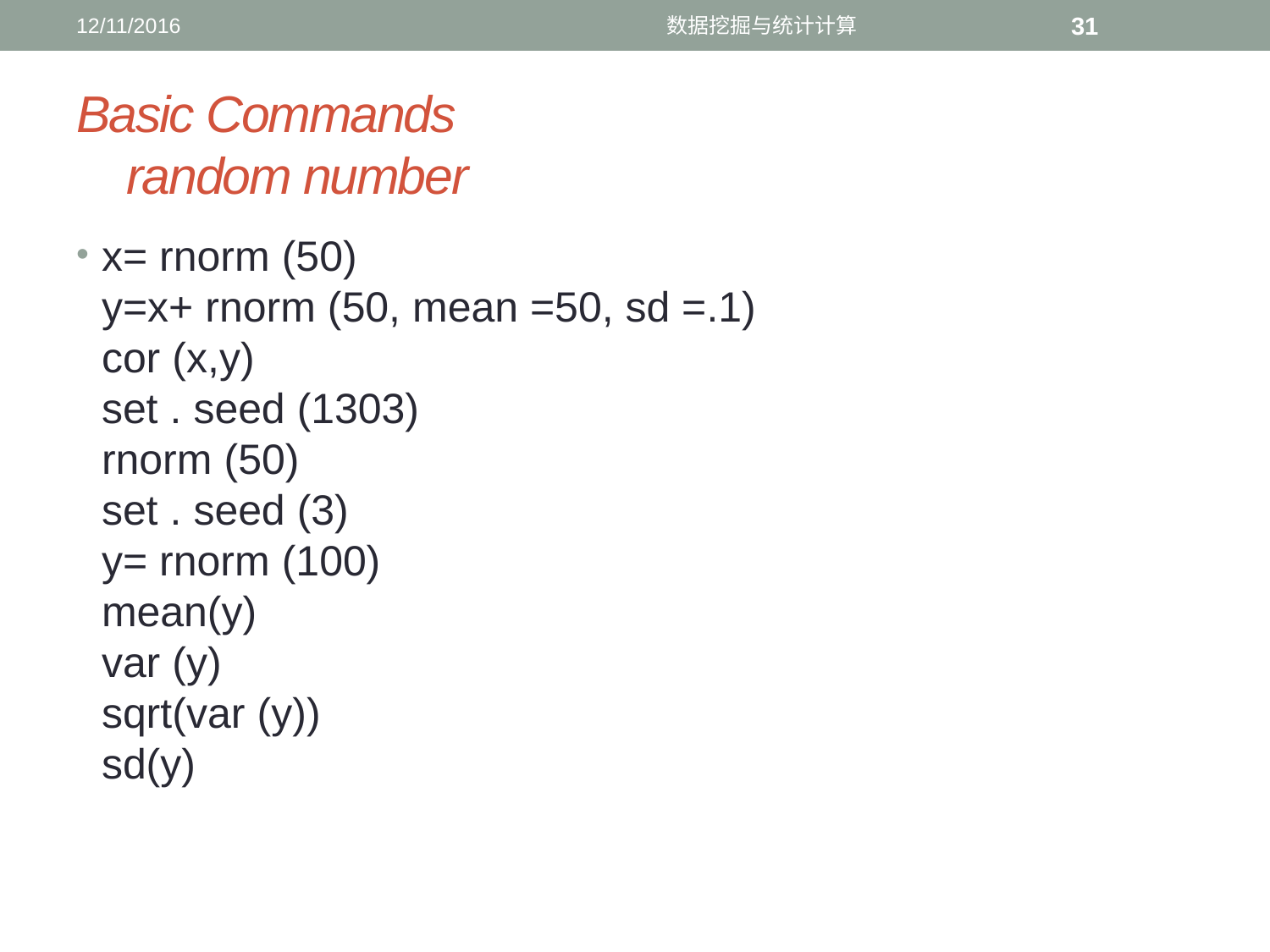

12/11/2016
数据挖掘与统计计算
31
# Basic Commands random number
x= rnorm (50)
y=x+ rnorm (50, mean =50, sd =.1)
cor (x,y)
set . seed (1303)
rnorm (50)
set . seed (3)
y= rnorm (100)
mean(y)
var (y)
sqrt(var (y))
sd(y)